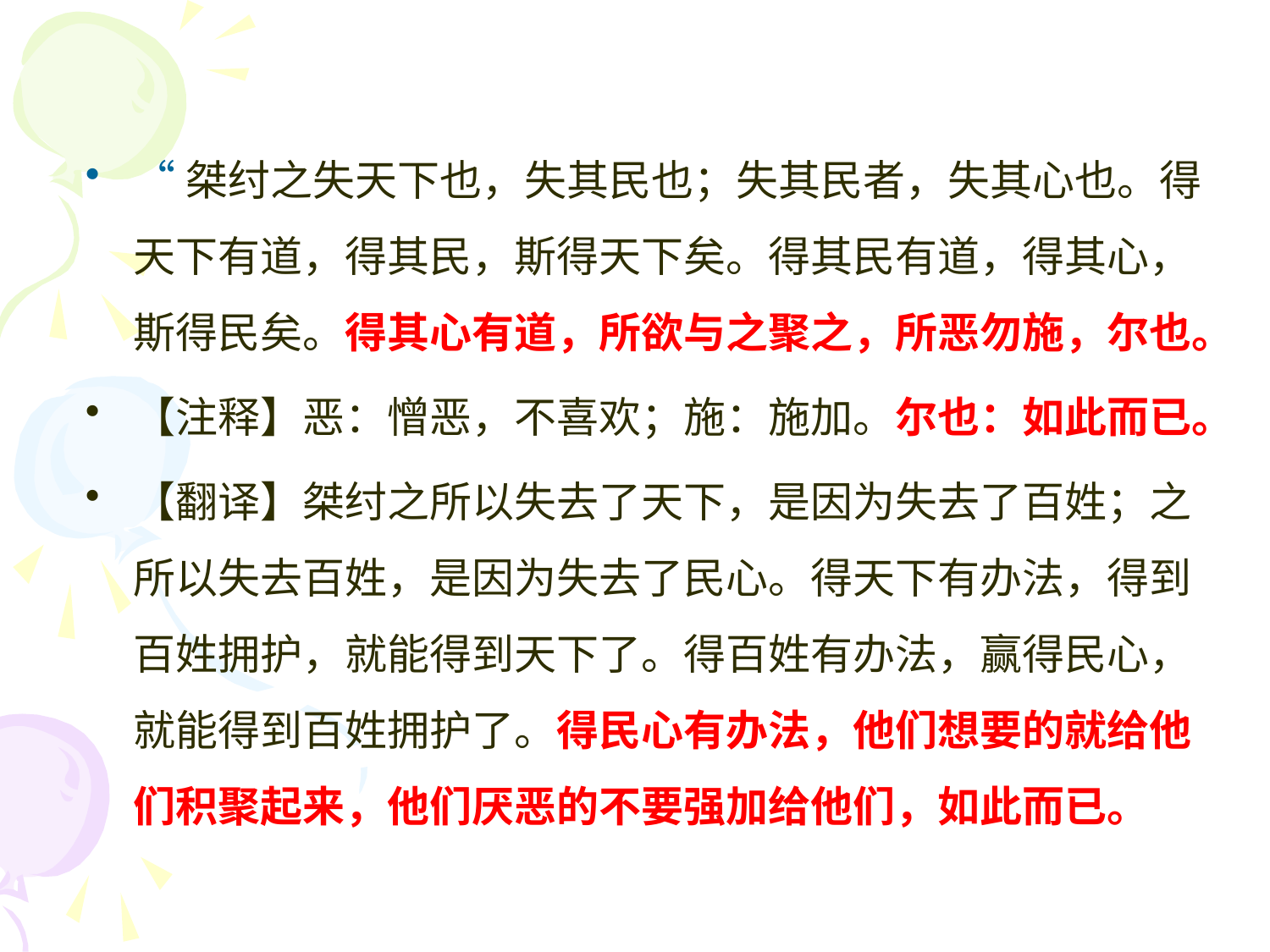

“桀纣之失天下也，失其民也；失其民者，失其心也。得天下有道，得其民，斯得天下矣。得其民有道，得其心，斯得民矣。得其心有道，所欲与之聚之，所恶勿施，尔也。
【注释】恶：憎恶，不喜欢；施：施加。尔也：如此而已。
【翻译】桀纣之所以失去了天下，是因为失去了百姓；之所以失去百姓，是因为失去了民心。得天下有办法，得到百姓拥护，就能得到天下了。得百姓有办法，赢得民心，就能得到百姓拥护了。得民心有办法，他们想要的就给他们积聚起来，他们厌恶的不要强加给他们，如此而已。